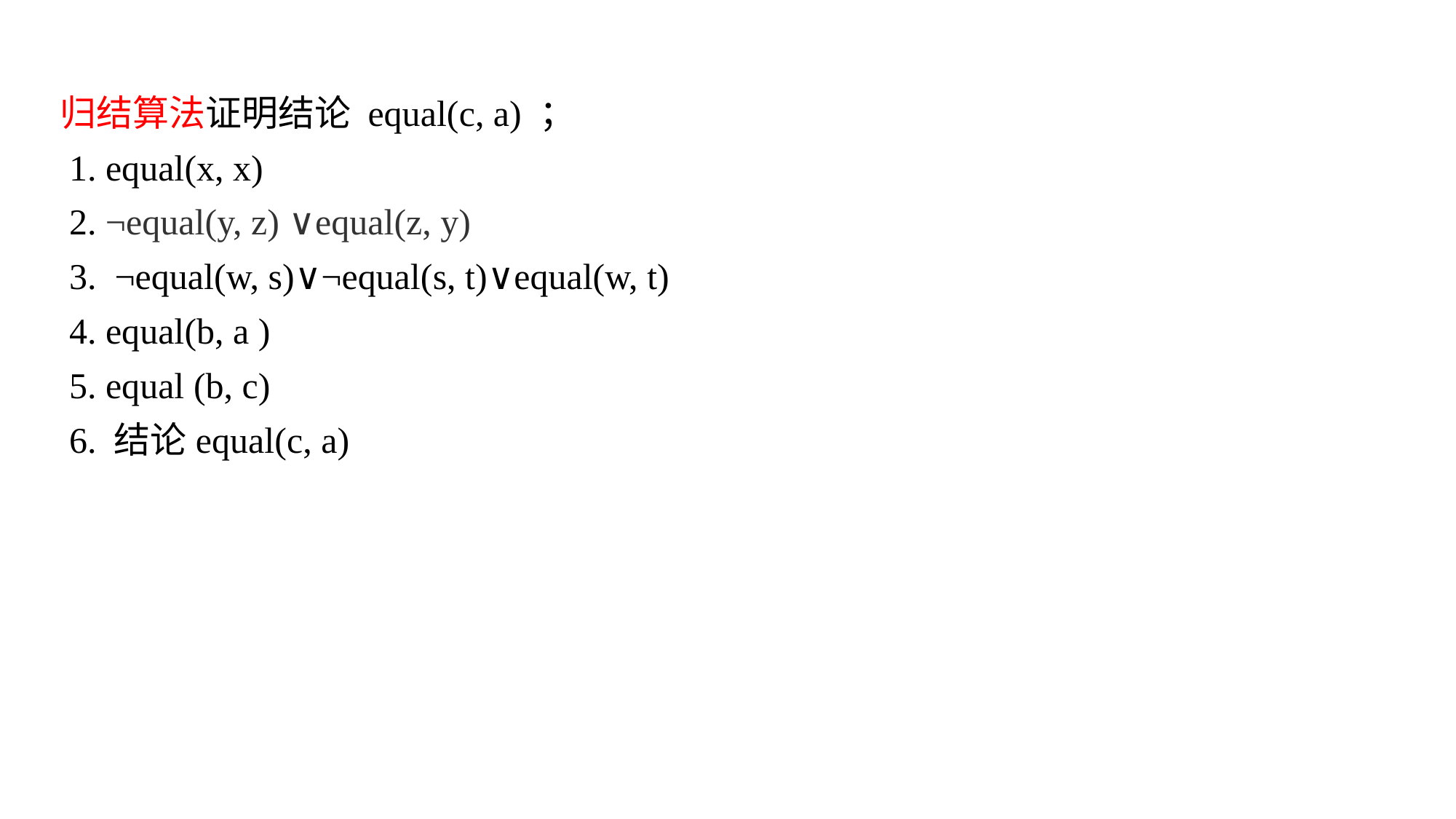

归结算法证明结论 equal(c, a) ；
 1. equal(x, x)
 2. ¬equal(y, z) ∨equal(z, y)
 3.  ¬equal(w, s)∨¬equal(s, t)∨equal(w, t)
 4. equal(b, a )
 5. equal (b, c)
 6. 结论equal(c, a)